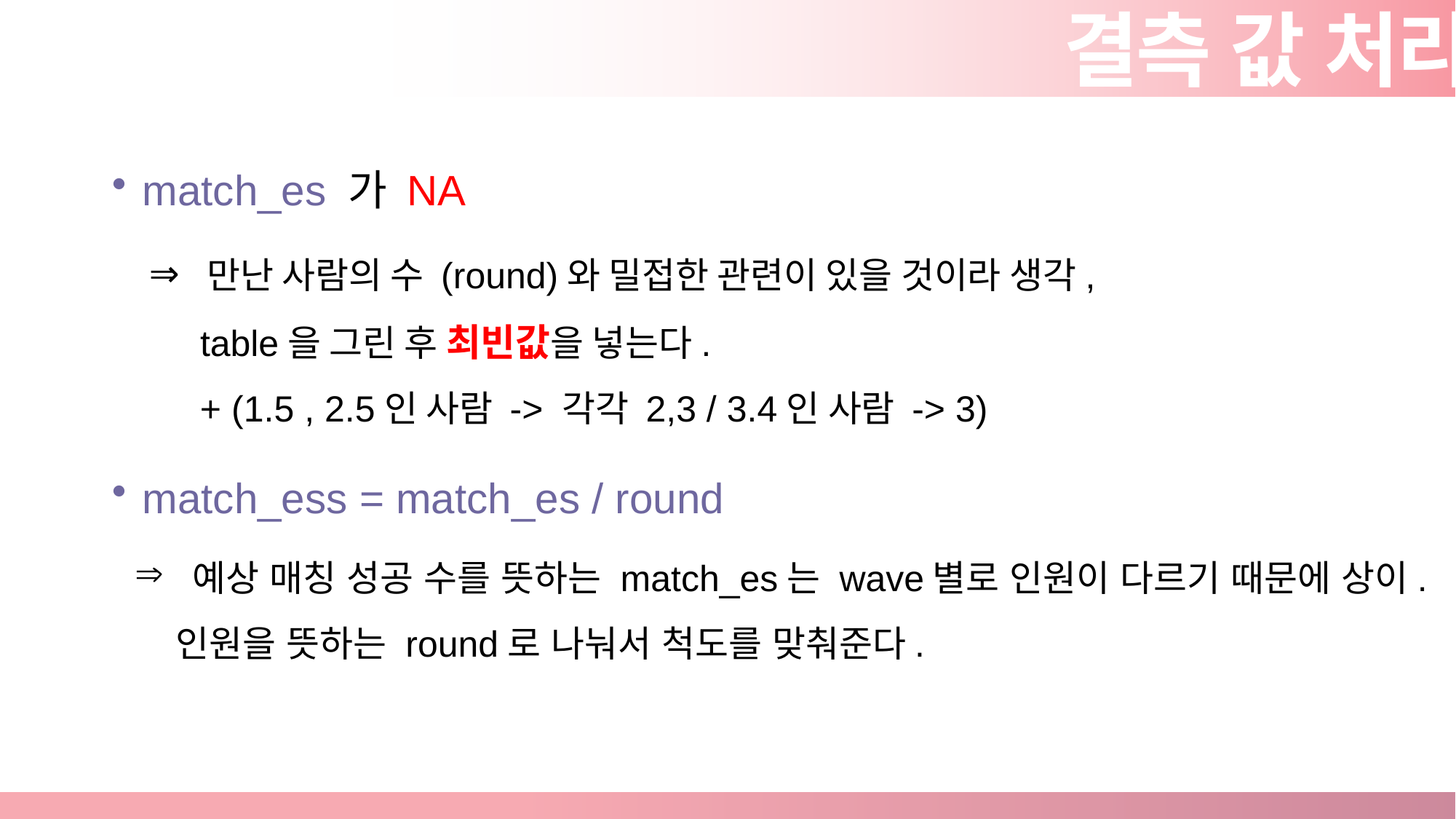

결측 값 처리
match_es 가 NA
 만난 사람의 수 (round)와 밀접한 관련이 있을 것이라 생각,
 table을 그린 후 최빈값을 넣는다.
 + (1.5 , 2.5인 사람 -> 각각 2,3 / 3.4인 사람 -> 3)
match_ess = match_es / round
 예상 매칭 성공 수를 뜻하는 match_es는 wave별로 인원이 다르기 때문에 상이.
인원을 뜻하는 round로 나눠서 척도를 맞춰준다.